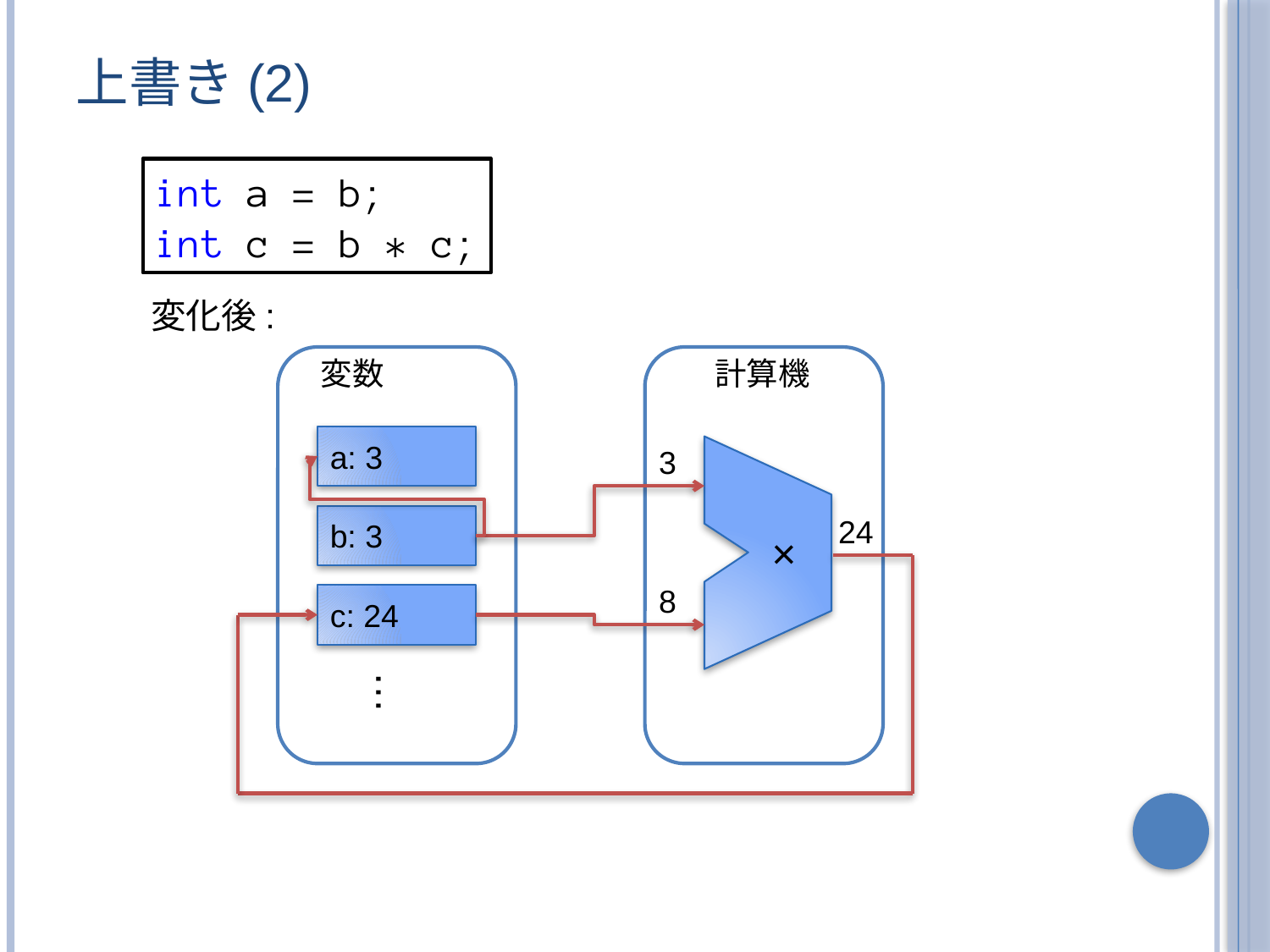

# 上書き(2)
int a = b;
int c = b * c;
変化後:

変数

計算機
a: 3
3

b: 3
24
×
8
c: 24
…